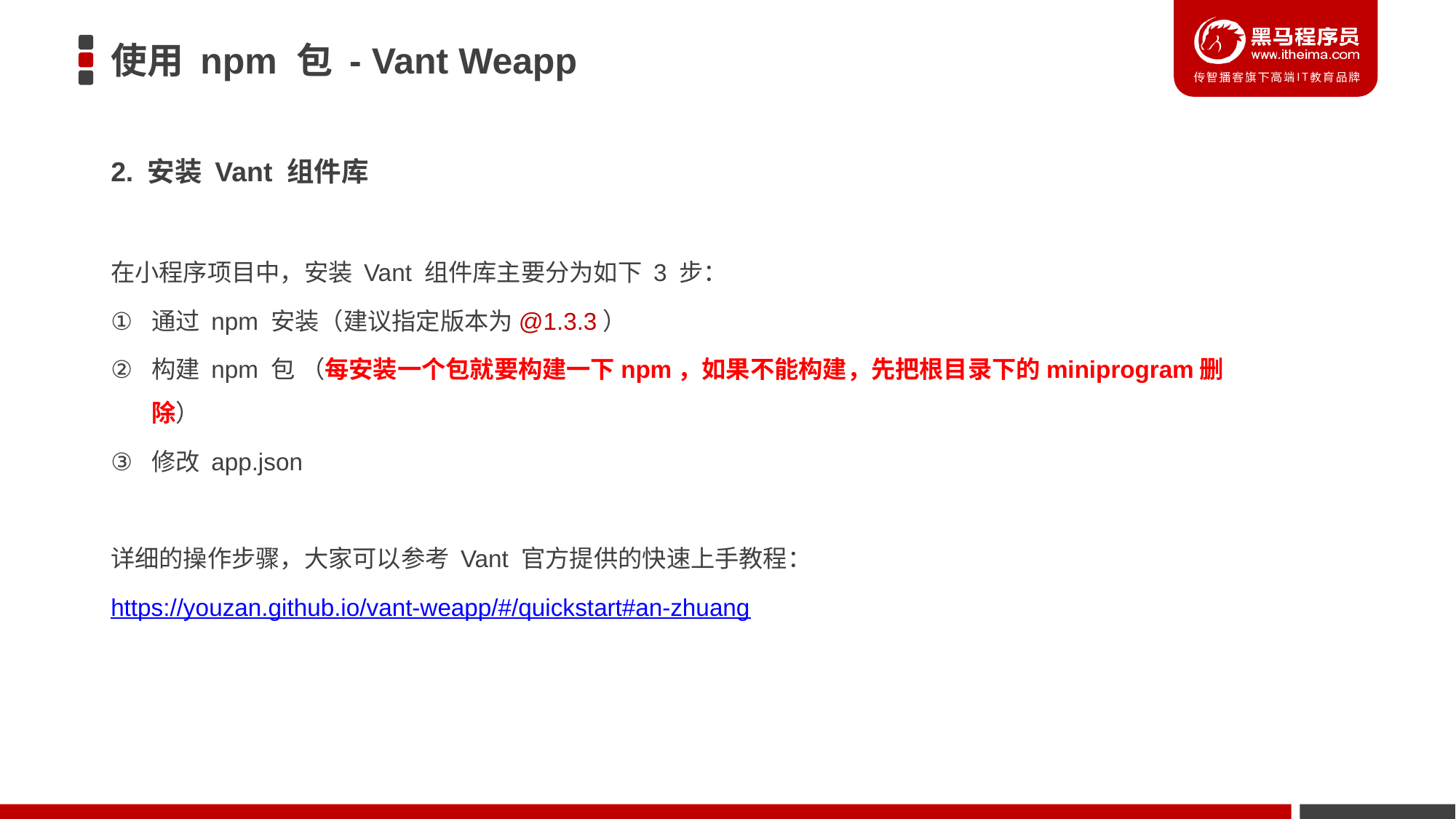

# 使用 npm 包 - Vant Weapp
2. 安装 Vant 组件库
在小程序项目中，安装 Vant 组件库主要分为如下 3 步：
通过 npm 安装（建议指定版本为@1.3.3）
构建 npm 包 （每安装一个包就要构建一下npm，如果不能构建，先把根目录下的miniprogram删除）
修改 app.json

详细的操作步骤，大家可以参考 Vant 官方提供的快速上手教程：
https://youzan.github.io/vant-weapp/#/quickstart#an-zhuang